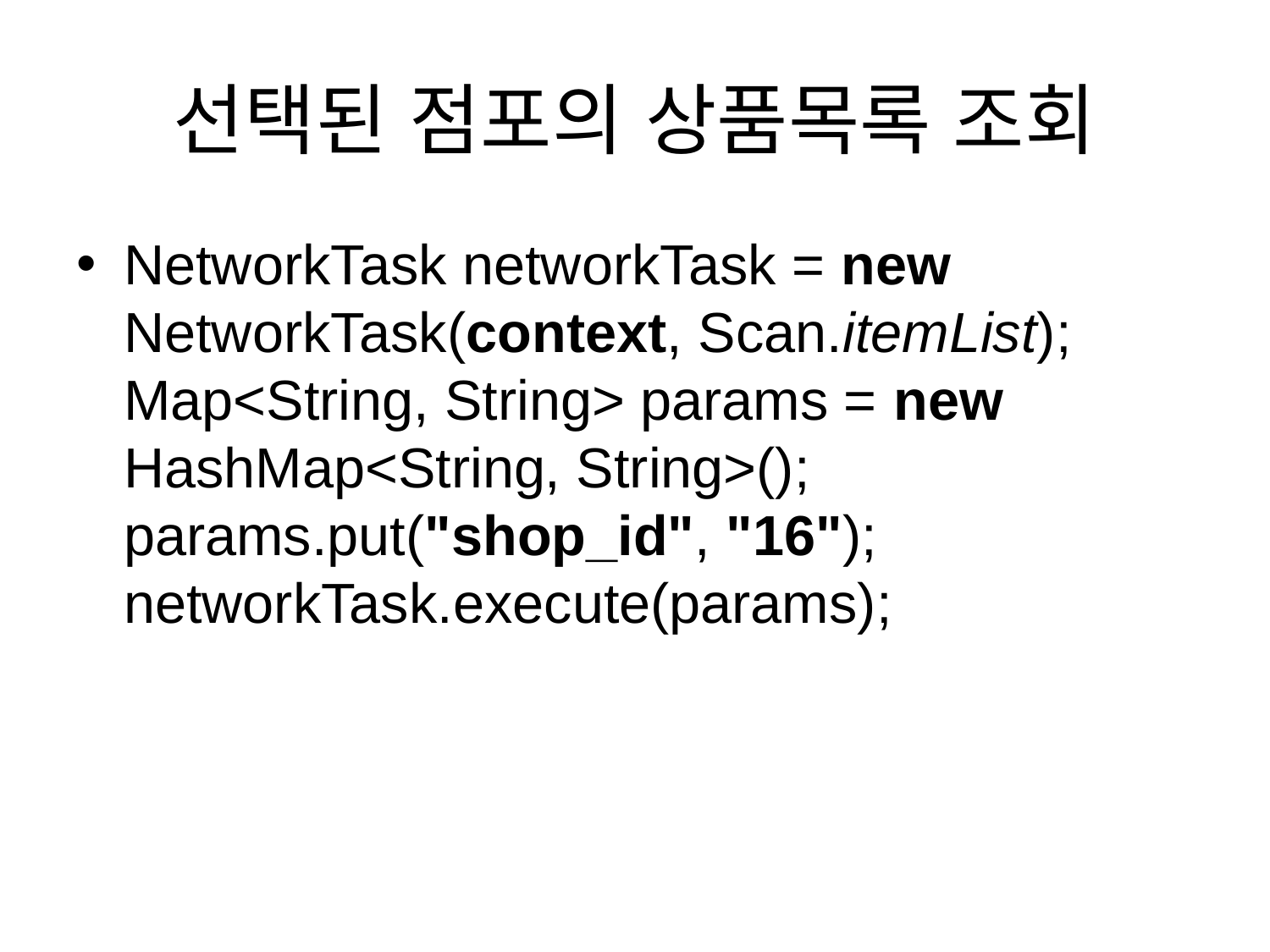

# 선택된 점포의 상품목록 조회
NetworkTask networkTask = new NetworkTask(context, Scan.itemList);
Map<String, String> params = new HashMap<String, String>();
params.put("shop_id", "16");
networkTask.execute(params);